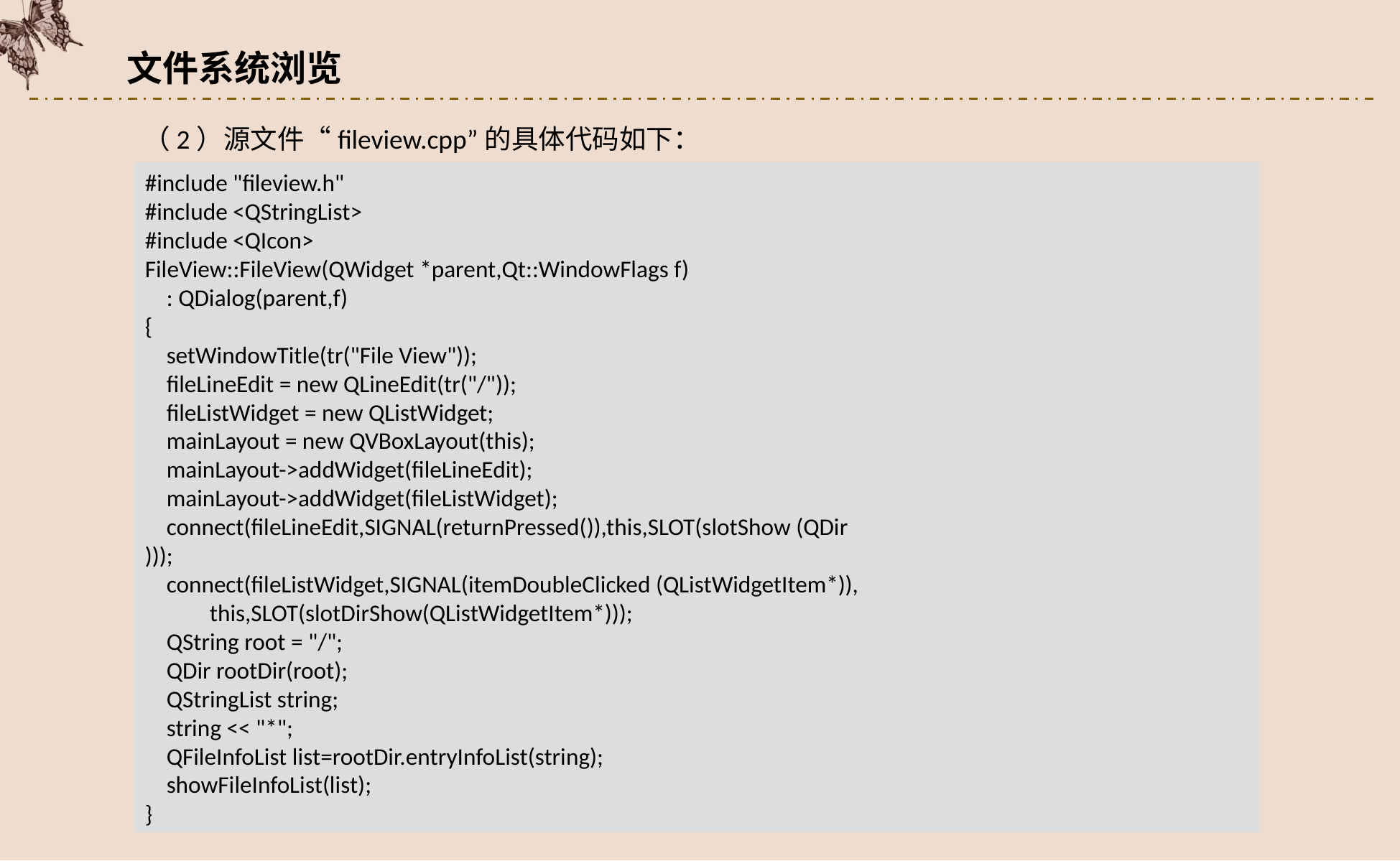

文件系统浏览
（2）源文件“fileview.cpp”的具体代码如下：
#include "fileview.h"
#include <QStringList>
#include <QIcon>
FileView::FileView(QWidget *parent,Qt::WindowFlags f)
    : QDialog(parent,f)
{
    setWindowTitle(tr("File View"));
    fileLineEdit = new QLineEdit(tr("/"));
    fileListWidget = new QListWidget;
    mainLayout = new QVBoxLayout(this);
    mainLayout->addWidget(fileLineEdit);
    mainLayout->addWidget(fileListWidget);
    connect(fileLineEdit,SIGNAL(returnPressed()),this,SLOT(slotShow (QDir
)));
    connect(fileListWidget,SIGNAL(itemDoubleClicked (QListWidgetItem*)),
            this,SLOT(slotDirShow(QListWidgetItem*)));
    QString root = "/";
    QDir rootDir(root);
    QStringList string;
    string << "*";
    QFileInfoList list=rootDir.entryInfoList(string);
    showFileInfoList(list);
}